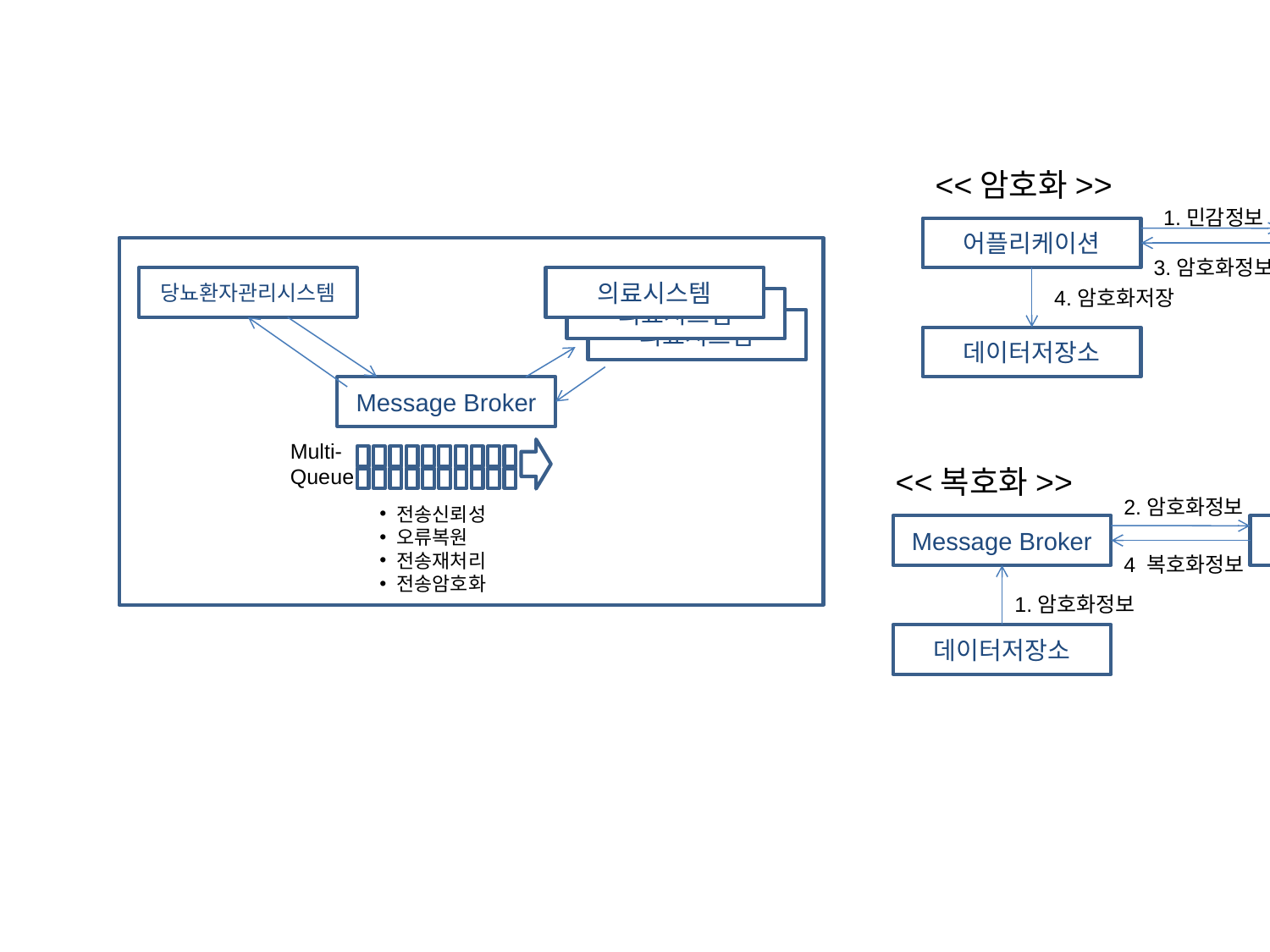

2.암호화
<<암호화>>
AES-128
1.민감정보
어플리케이션
암/복호화

3.암호화정보
당뇨환자관리시스템
의료시스템
4.암호화저장
의료시스템
의료시스템
데이터저장소
Message Broker
Multi- Queue

3.복호화
<<복호화>>

AES-128
2.암호화정보
 전송신뢰성
 오류복원
 전송재처리
 전송암호화
Message Broker
암/복호화
4 복호화정보
1.암호화정보
데이터저장소